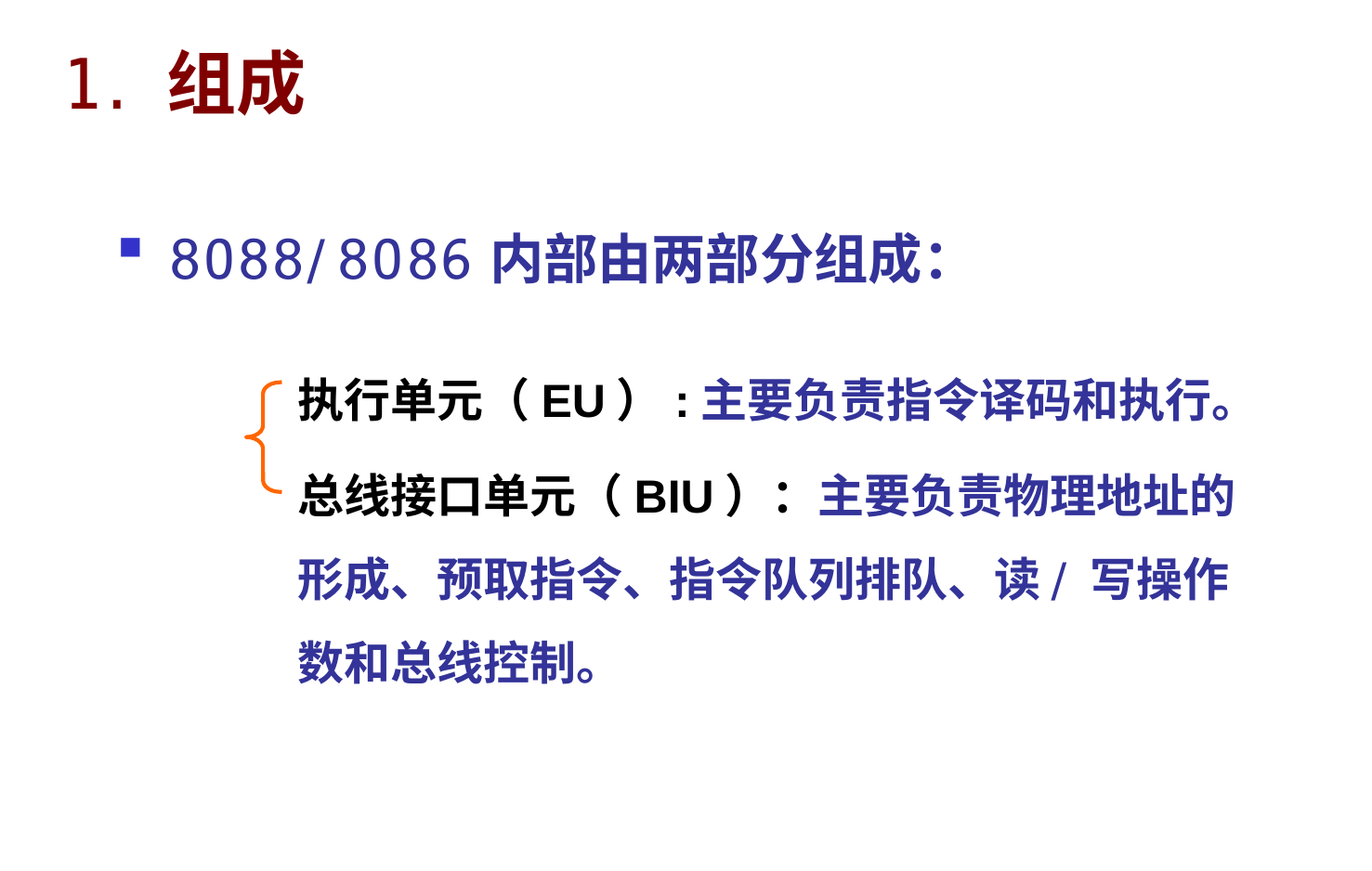

# 1. 组成
8088/8086内部由两部分组成：
执行单元（EU）:主要负责指令译码和执行。
总线接口单元（BIU）：主要负责物理地址的形成、预取指令、指令队列排队、读/写操作数和总线控制。

29